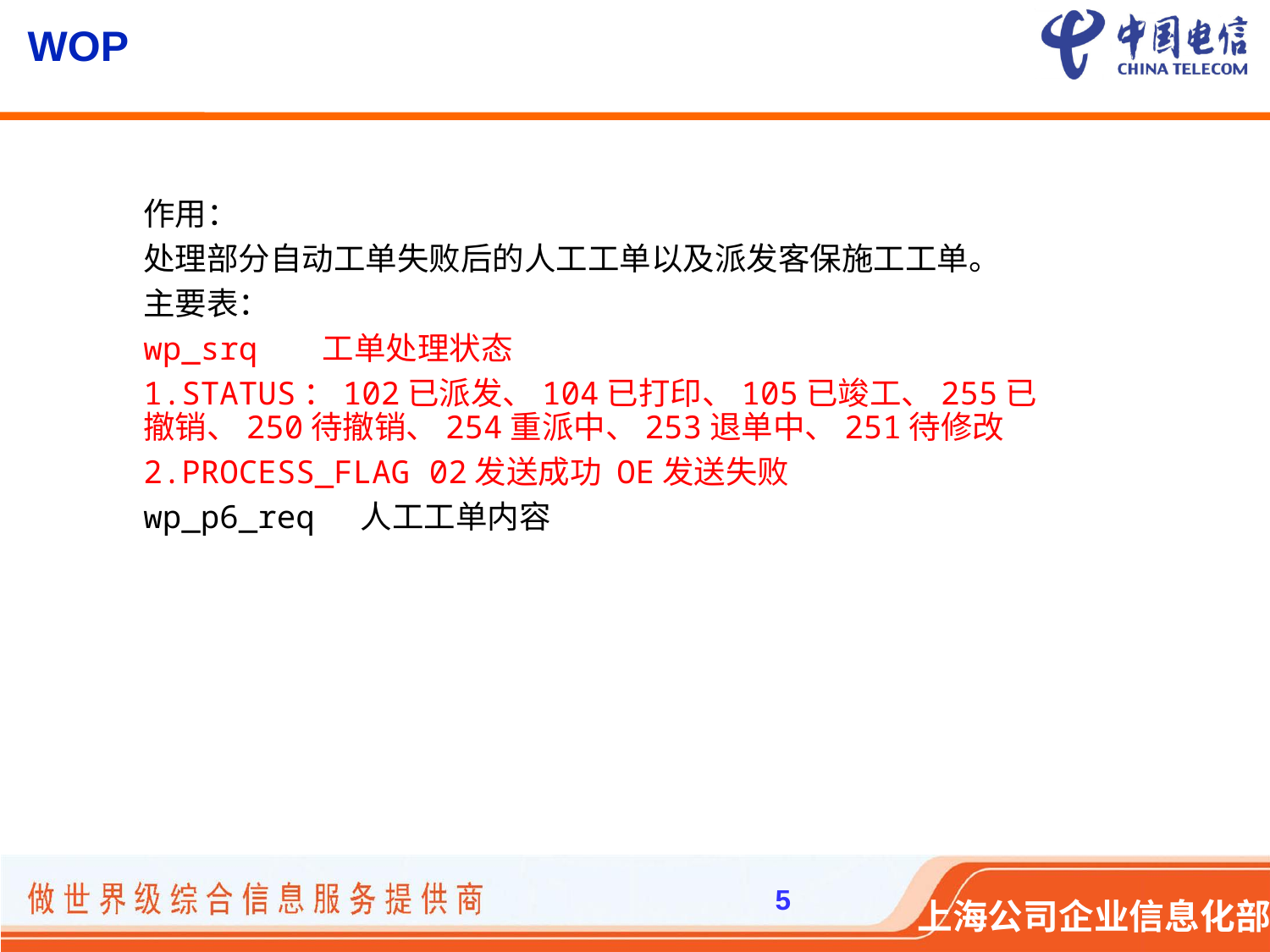

# WOP
作用：
处理部分自动工单失败后的人工工单以及派发客保施工工单。
主要表：
wp_srq   工单处理状态
1.STATUS：102已派发、104已打印、105已竣工、255已撤销、250待撤销、254重派中、253退单中、251待修改
2.PROCESS_FLAG 02发送成功 OE发送失败
wp_p6_req  人工工单内容